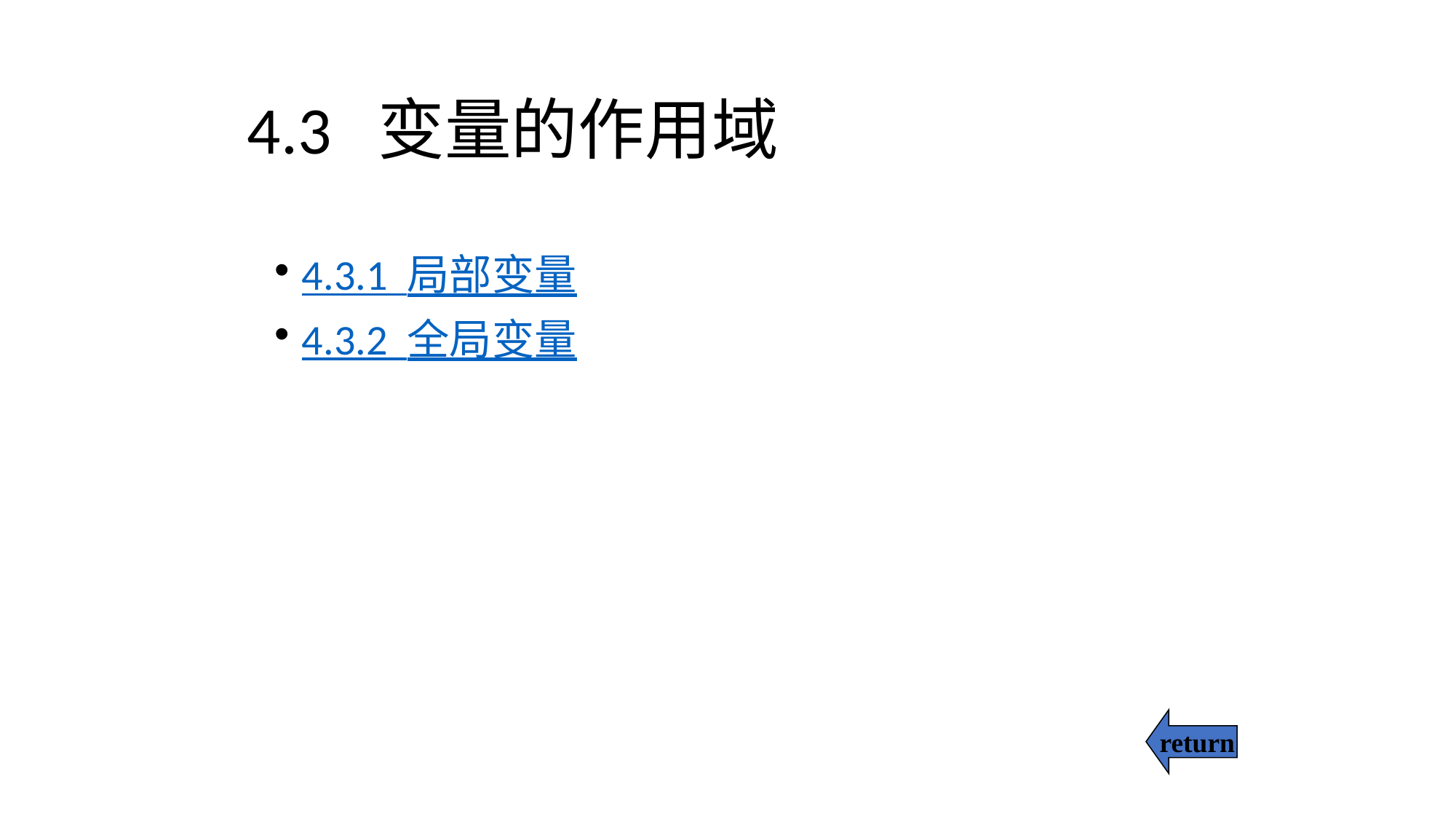

# 4.3  变量的作用域
4.3.1  局部变量
4.3.2  全局变量
return